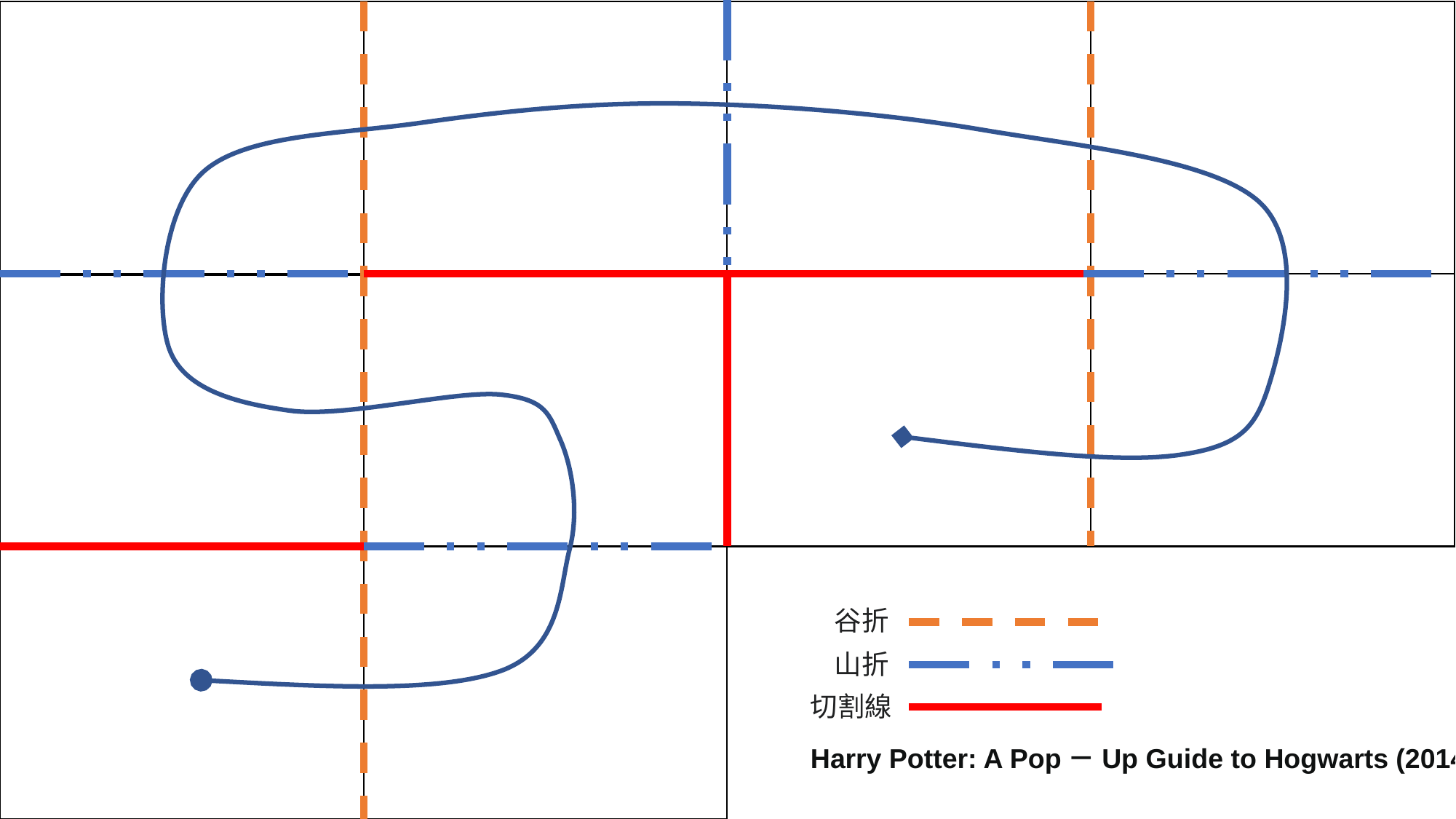

谷折
山折
切割線
Harry Potter: A Pop－Up Guide to Hogwarts (2014)